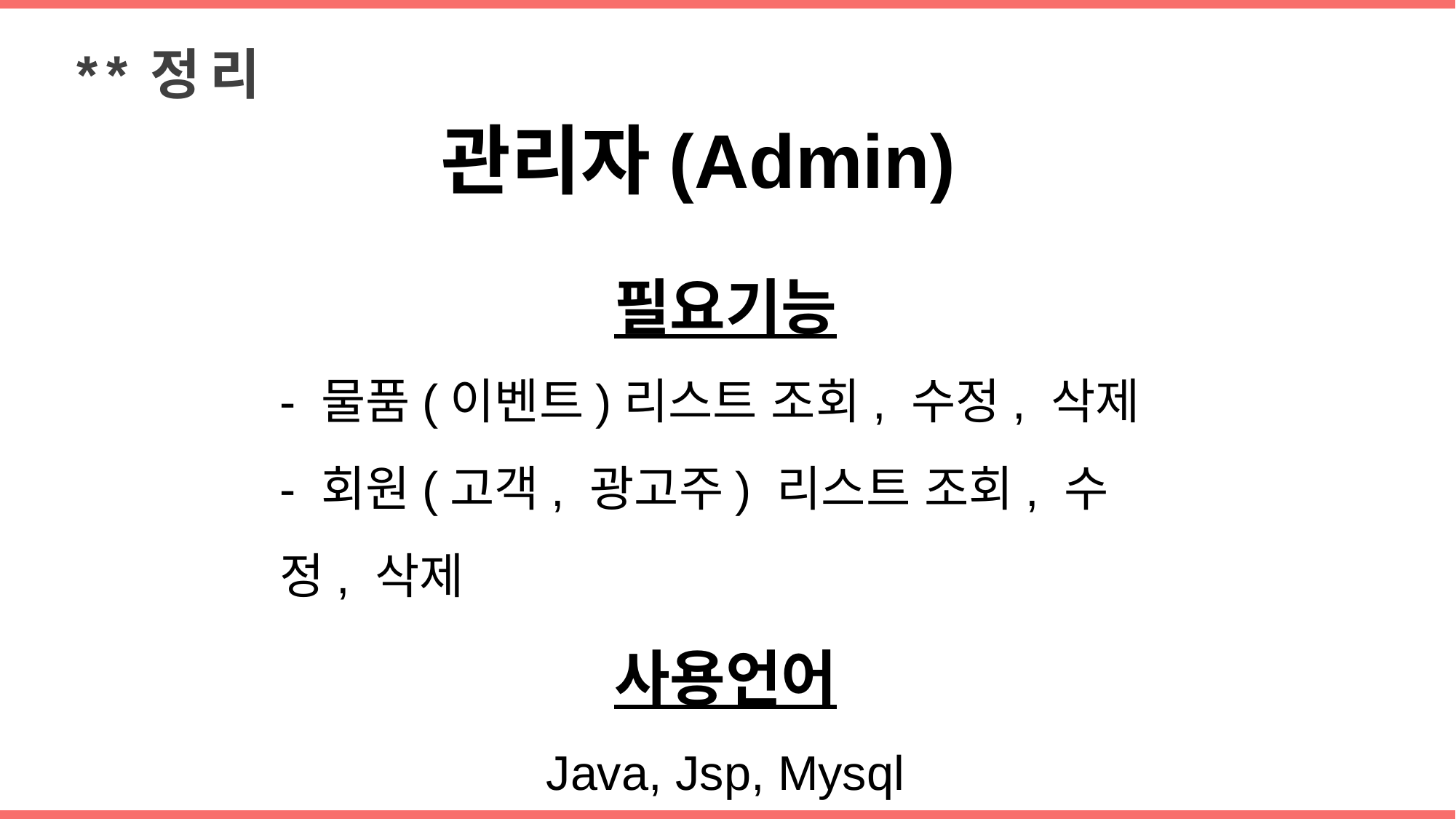

**정리
관리자(Admin)
필요기능
- 물품(이벤트)리스트 조회, 수정, 삭제
- 회원(고객, 광고주) 리스트 조회, 수정, 삭제
사용언어
Java, Jsp, Mysql